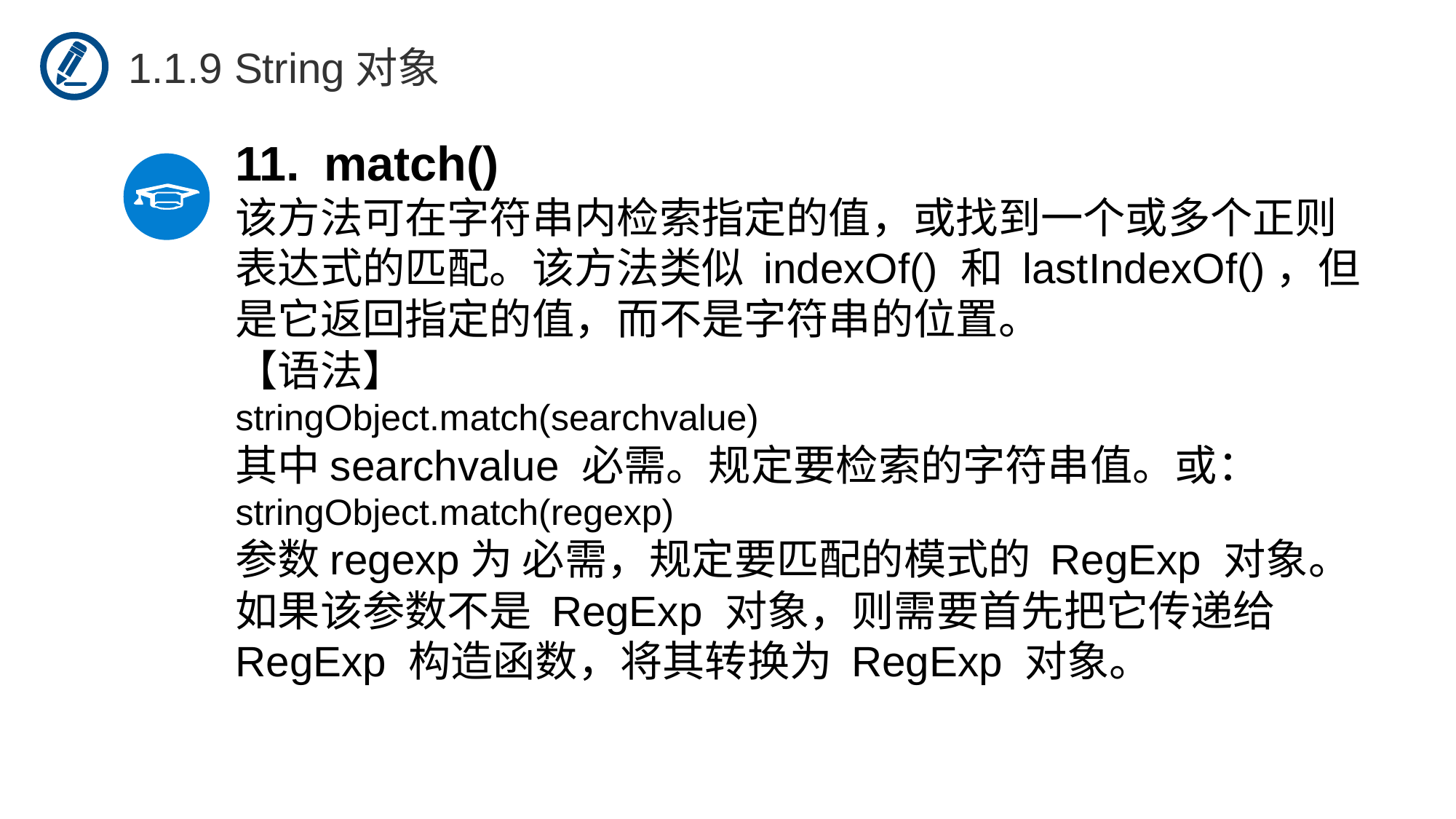

1.1.9 String对象
match()
该方法可在字符串内检索指定的值，或找到一个或多个正则表达式的匹配。该方法类似 indexOf() 和 lastIndexOf()，但是它返回指定的值，而不是字符串的位置。
【语法】
stringObject.match(searchvalue)
其中searchvalue 必需。规定要检索的字符串值。或：
stringObject.match(regexp)
参数regexp为 必需，规定要匹配的模式的 RegExp 对象。如果该参数不是 RegExp 对象，则需要首先把它传递给 RegExp 构造函数，将其转换为 RegExp 对象。